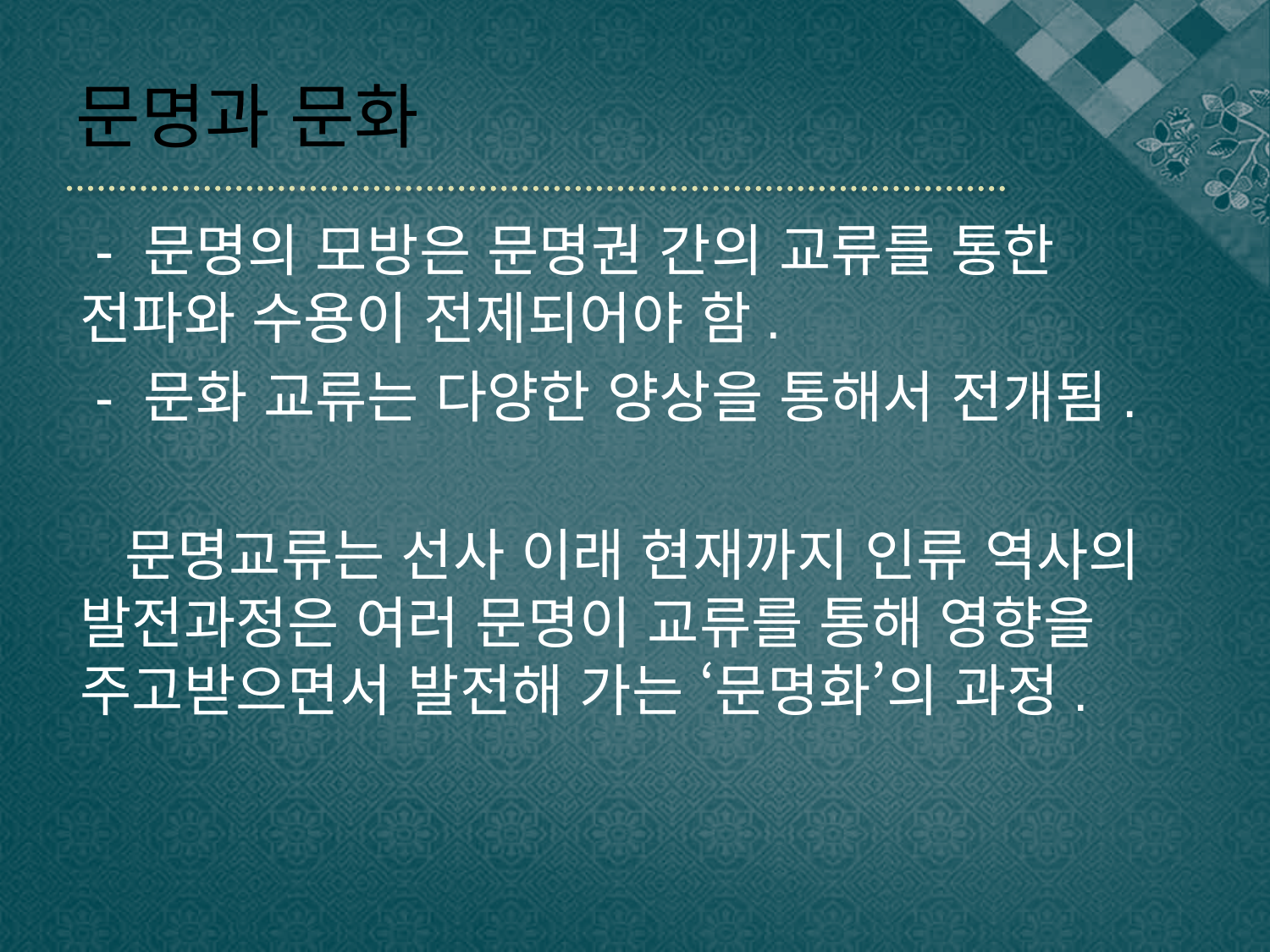

# 문명과 문화
 - 문명의 모방은 문명권 간의 교류를 통한 전파와 수용이 전제되어야 함.
 - 문화 교류는 다양한 양상을 통해서 전개됨.

  문명교류는 선사 이래 현재까지 인류 역사의 발전과정은 여러 문명이 교류를 통해 영향을 주고받으면서 발전해 가는 ‘문명화’의 과정.